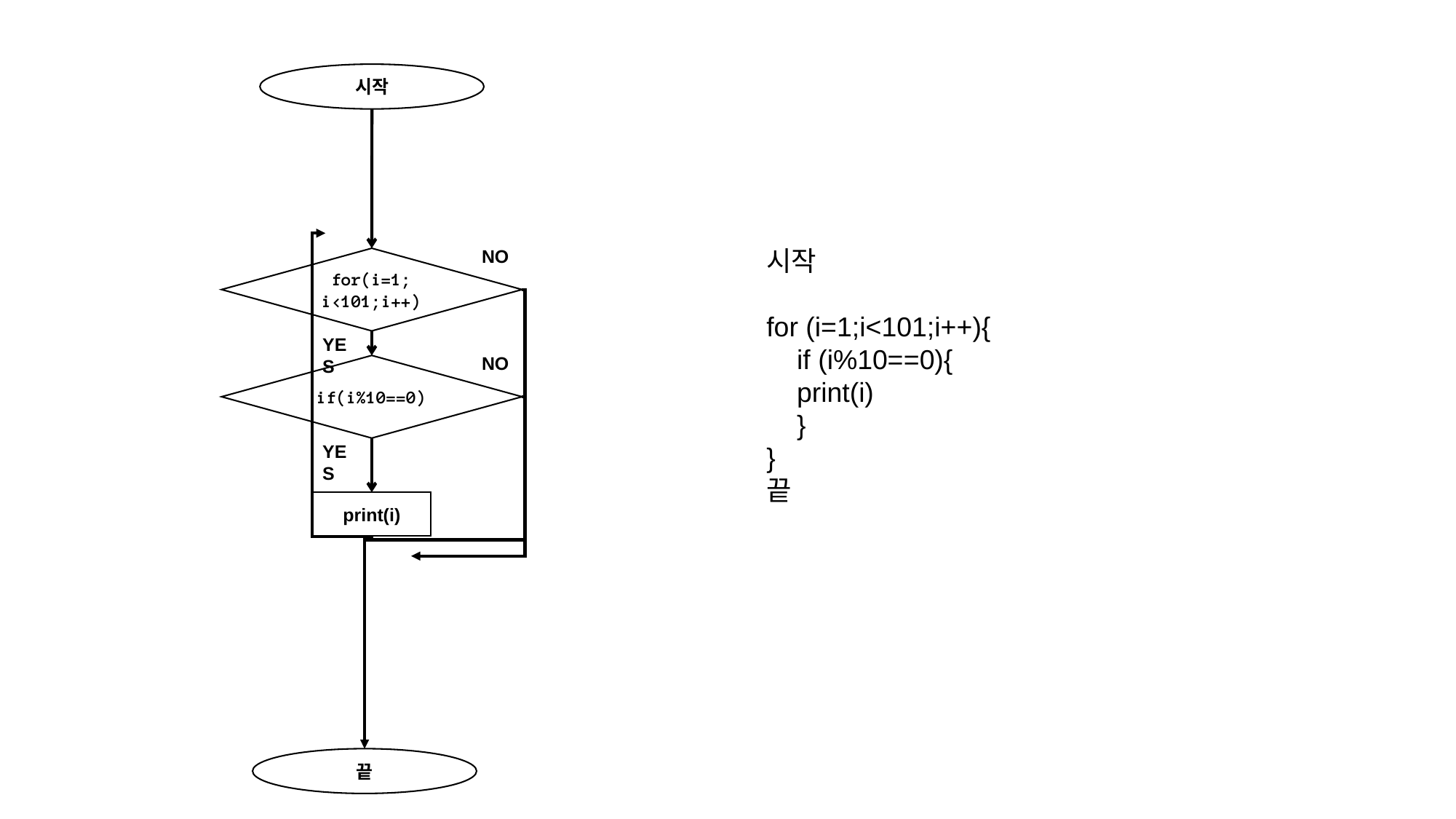

시작
시작
for (i=1;i<101;i++){
    if (i%10==0){
    print(i)
    }
}
끝
NO
for(i=1;
i<101;i++)
YES
NO
if(i%10==0)
YES
print(i)
끝